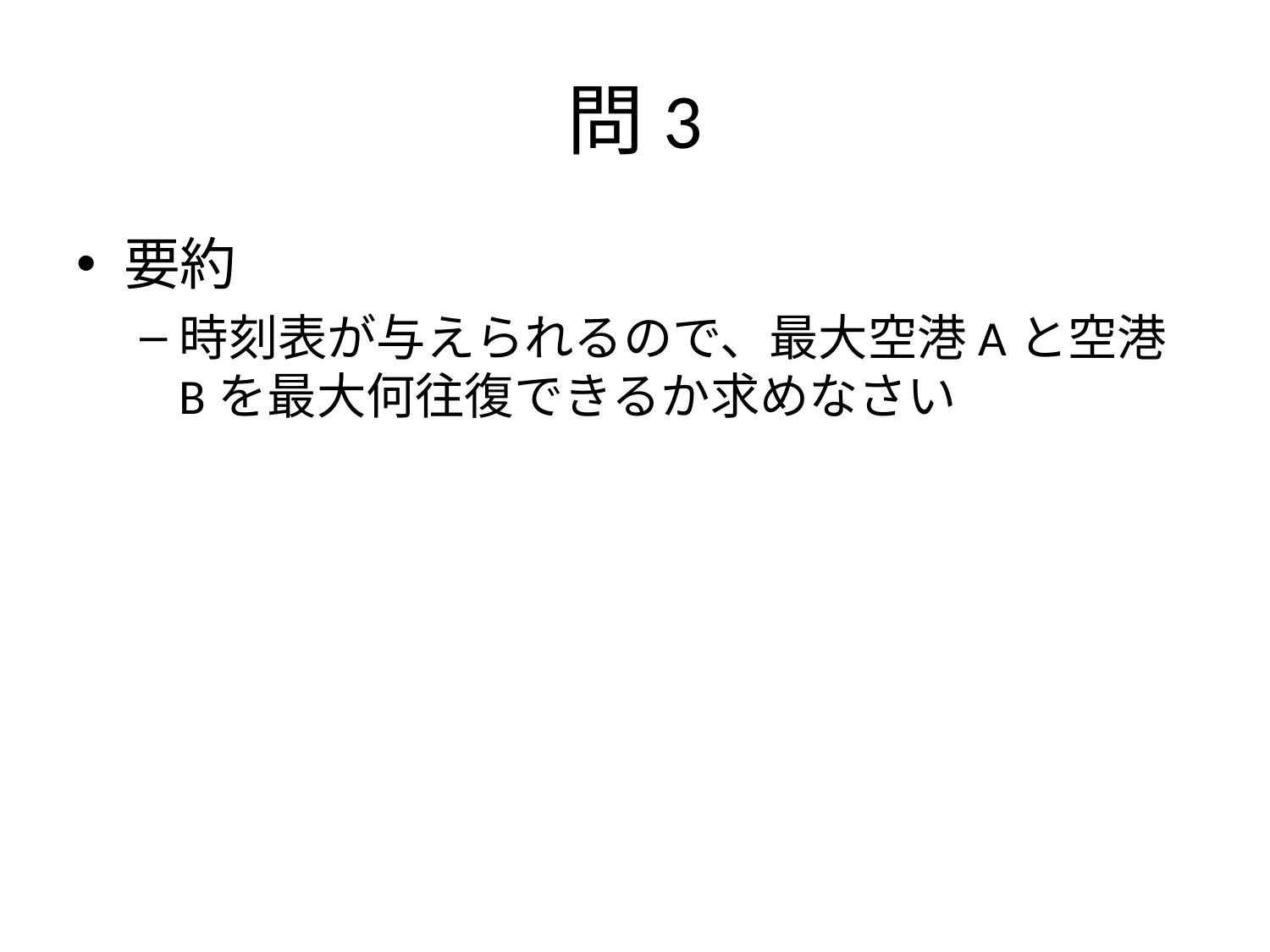

# 問3
要約
時刻表が与えられるので、最大空港Aと空港Bを最大何往復できるか求めなさい